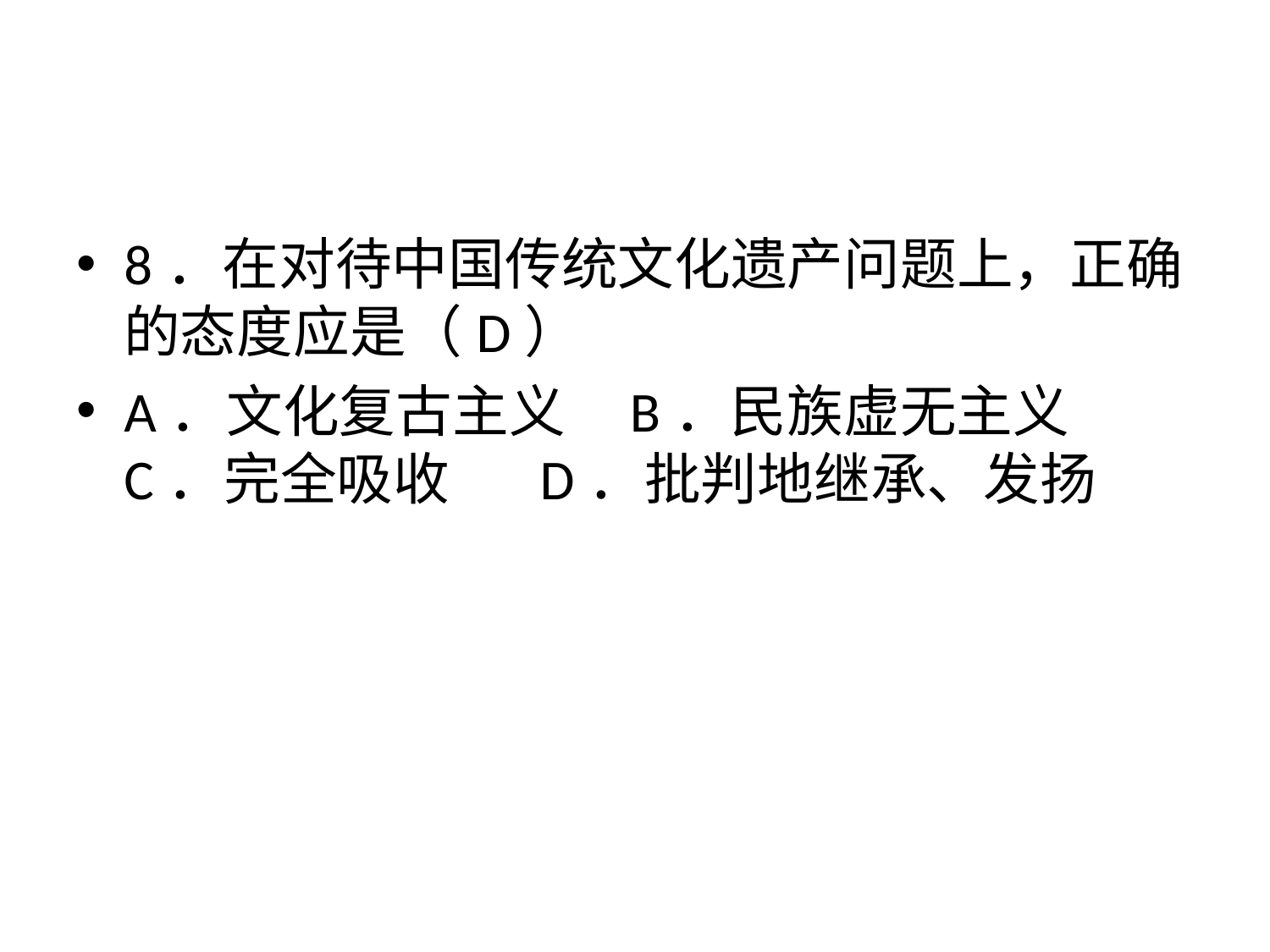

#
8．在对待中国传统文化遗产问题上，正确的态度应是（D）
A．文化复古主义    B．民族虚无主义   C．完全吸收      D．批判地继承、发扬